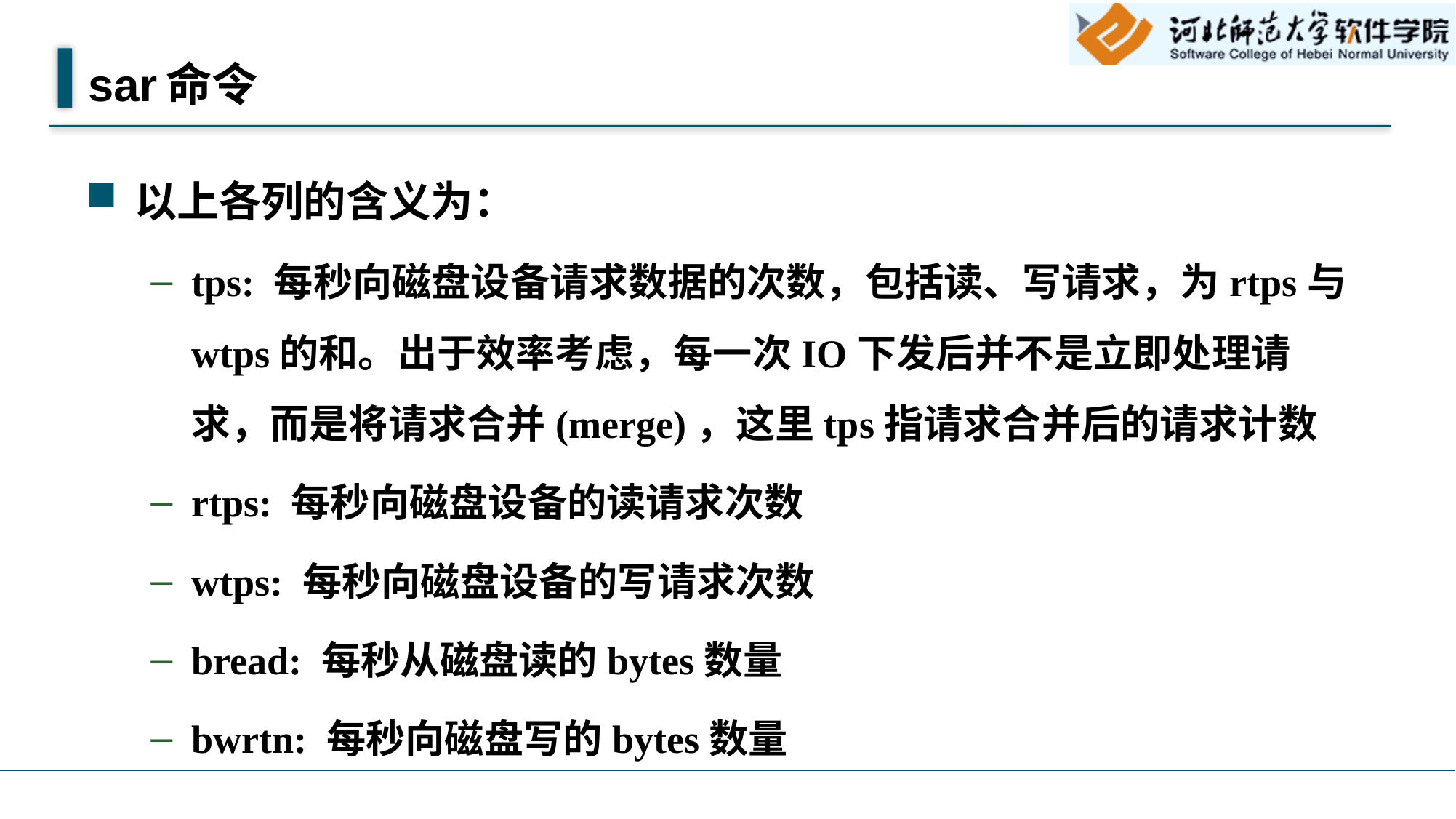

# sar命令
以上各列的含义为：
tps: 每秒向磁盘设备请求数据的次数，包括读、写请求，为rtps与wtps的和。出于效率考虑，每一次IO下发后并不是立即处理请求，而是将请求合并(merge)，这里tps指请求合并后的请求计数
rtps: 每秒向磁盘设备的读请求次数
wtps: 每秒向磁盘设备的写请求次数
bread: 每秒从磁盘读的bytes数量
bwrtn: 每秒向磁盘写的bytes数量